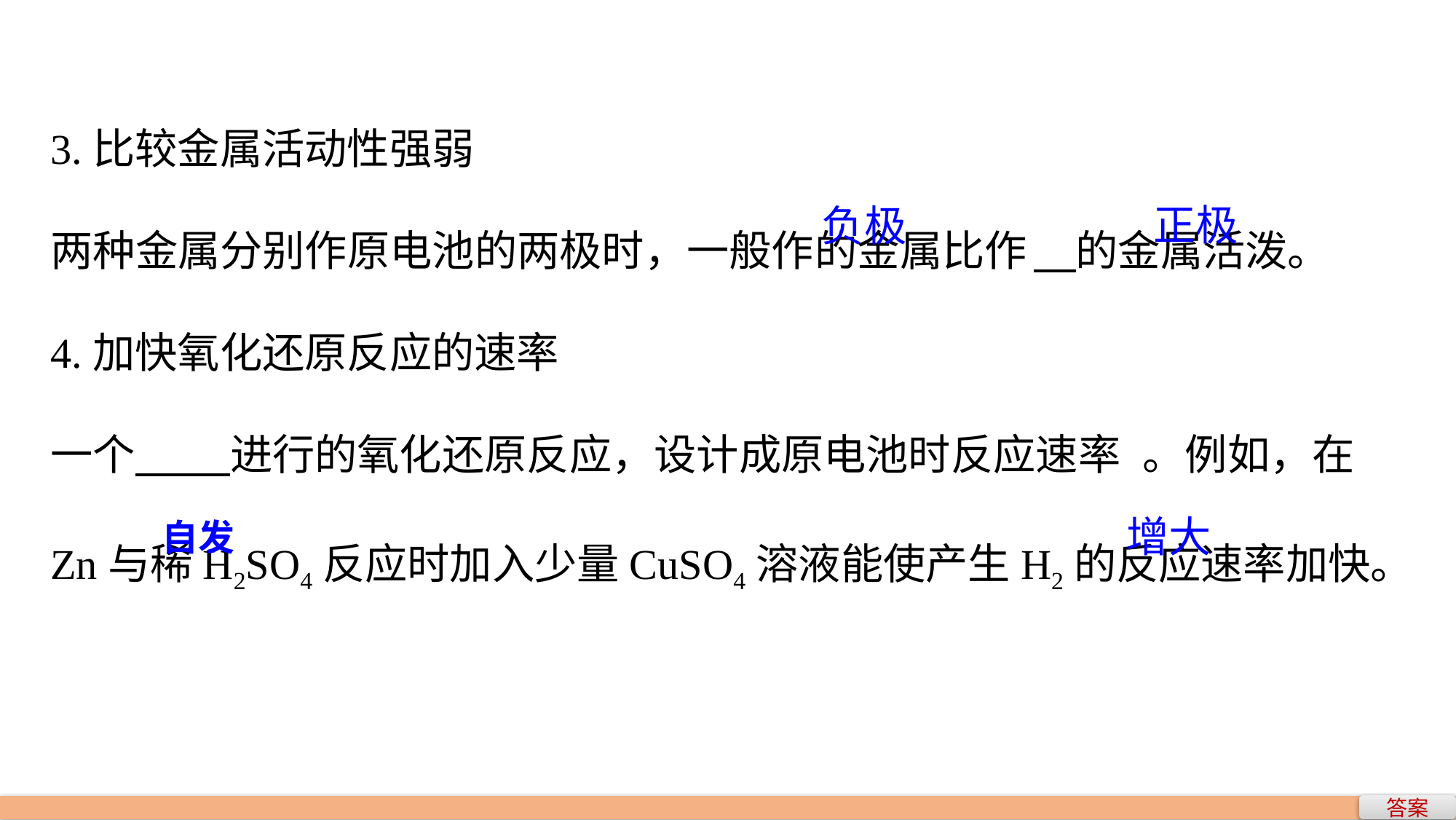

3.比较金属活动性强弱
两种金属分别作原电池的两极时，一般作	的金属比作	　的金属活泼。
4.加快氧化还原反应的速率
一个          进行的氧化还原反应，设计成原电池时反应速率	。例如，在Zn与稀H2SO4反应时加入少量CuSO4溶液能使产生H2的反应速率加快。
正极
负极
增大
自发
答案